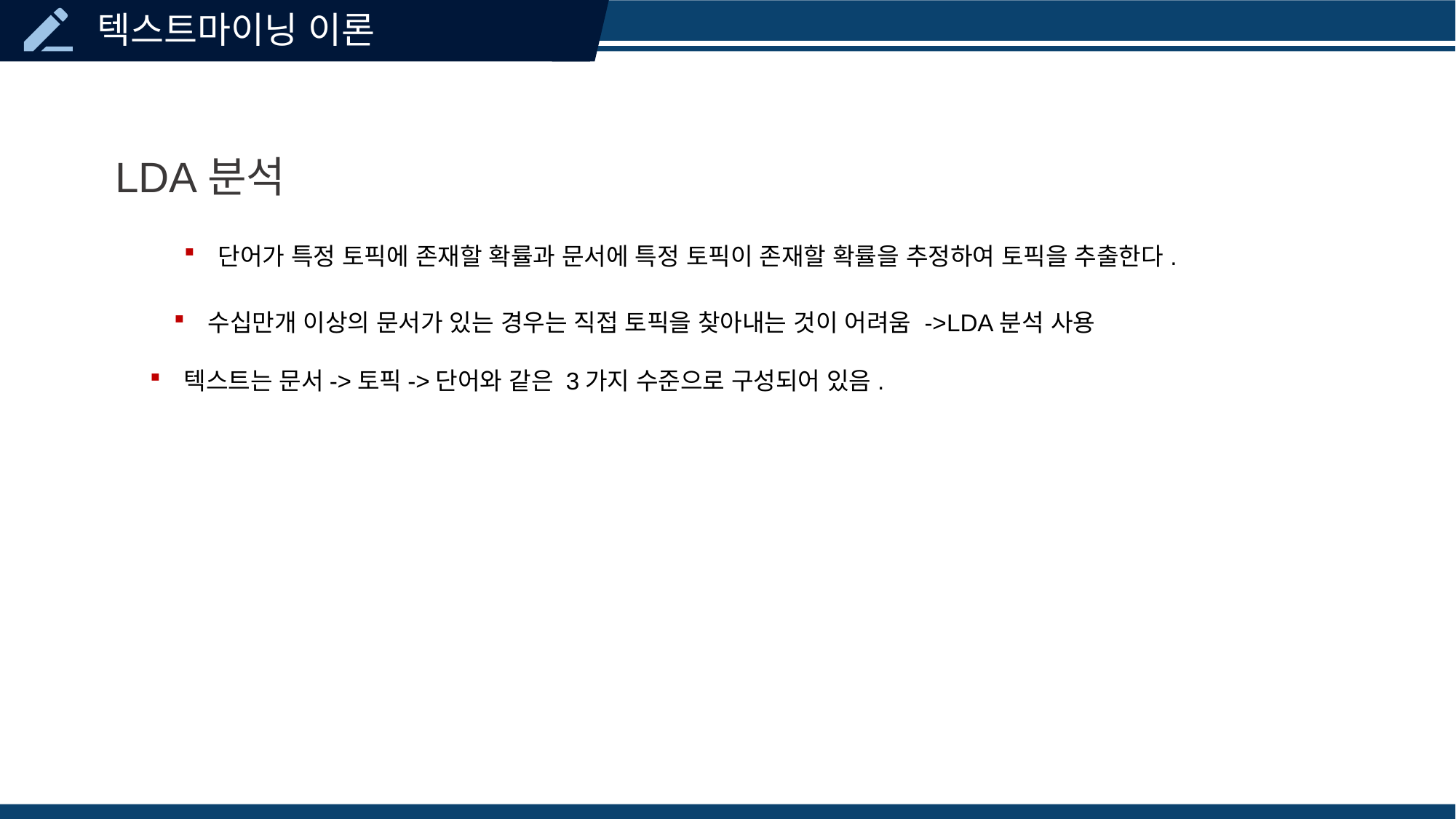

LDA분석
단어가 특정 토픽에 존재할 확률과 문서에 특정 토픽이 존재할 확률을 추정하여 토픽을 추출한다.
수십만개 이상의 문서가 있는 경우는 직접 토픽을 찾아내는 것이 어려움 ->LDA분석 사용
텍스트는 문서->토픽->단어와 같은 3가지 수준으로 구성되어 있음.